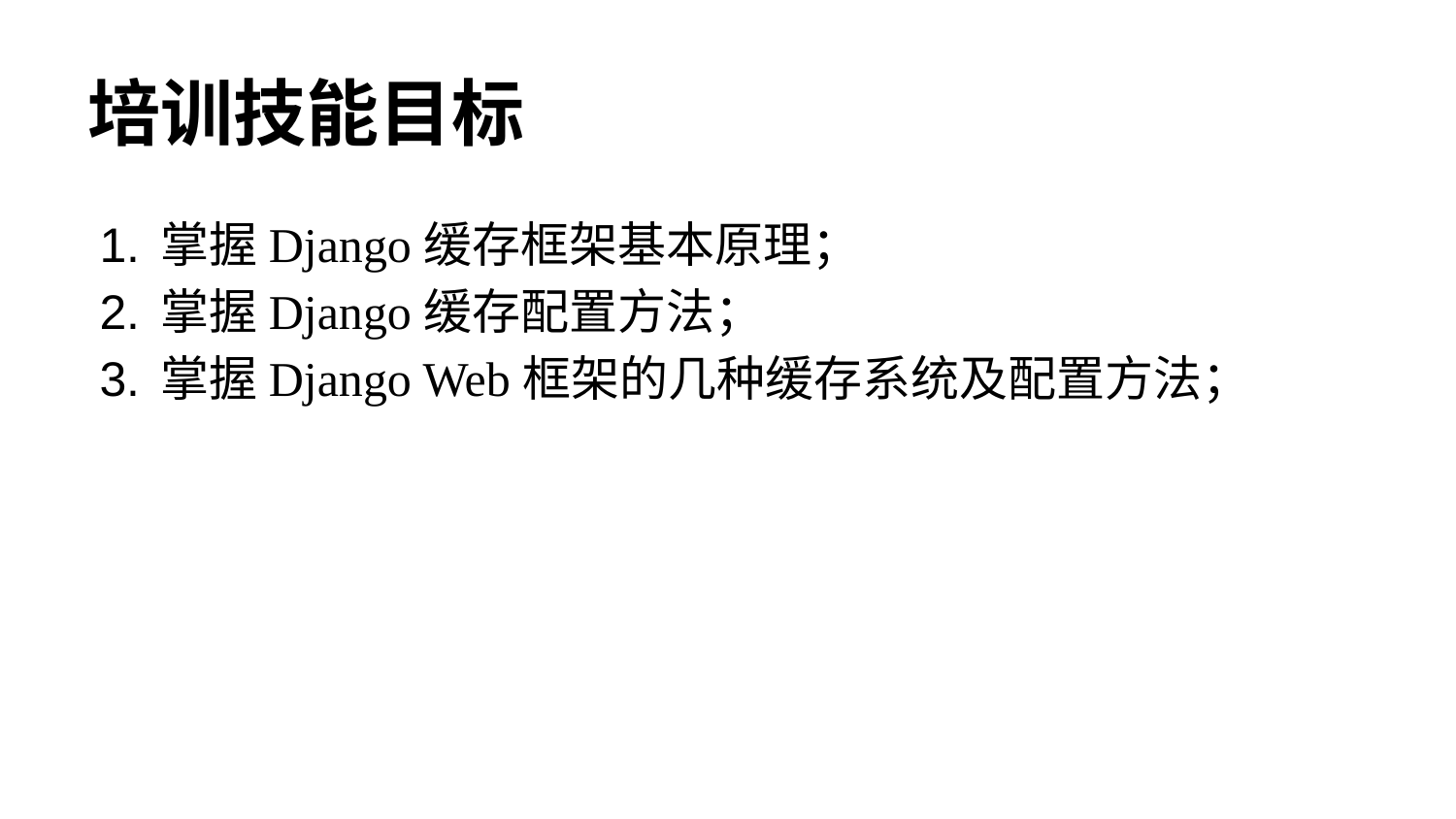

# 培训技能目标
掌握Django缓存框架基本原理；
掌握Django缓存配置方法；
掌握Django Web框架的几种缓存系统及配置方法；